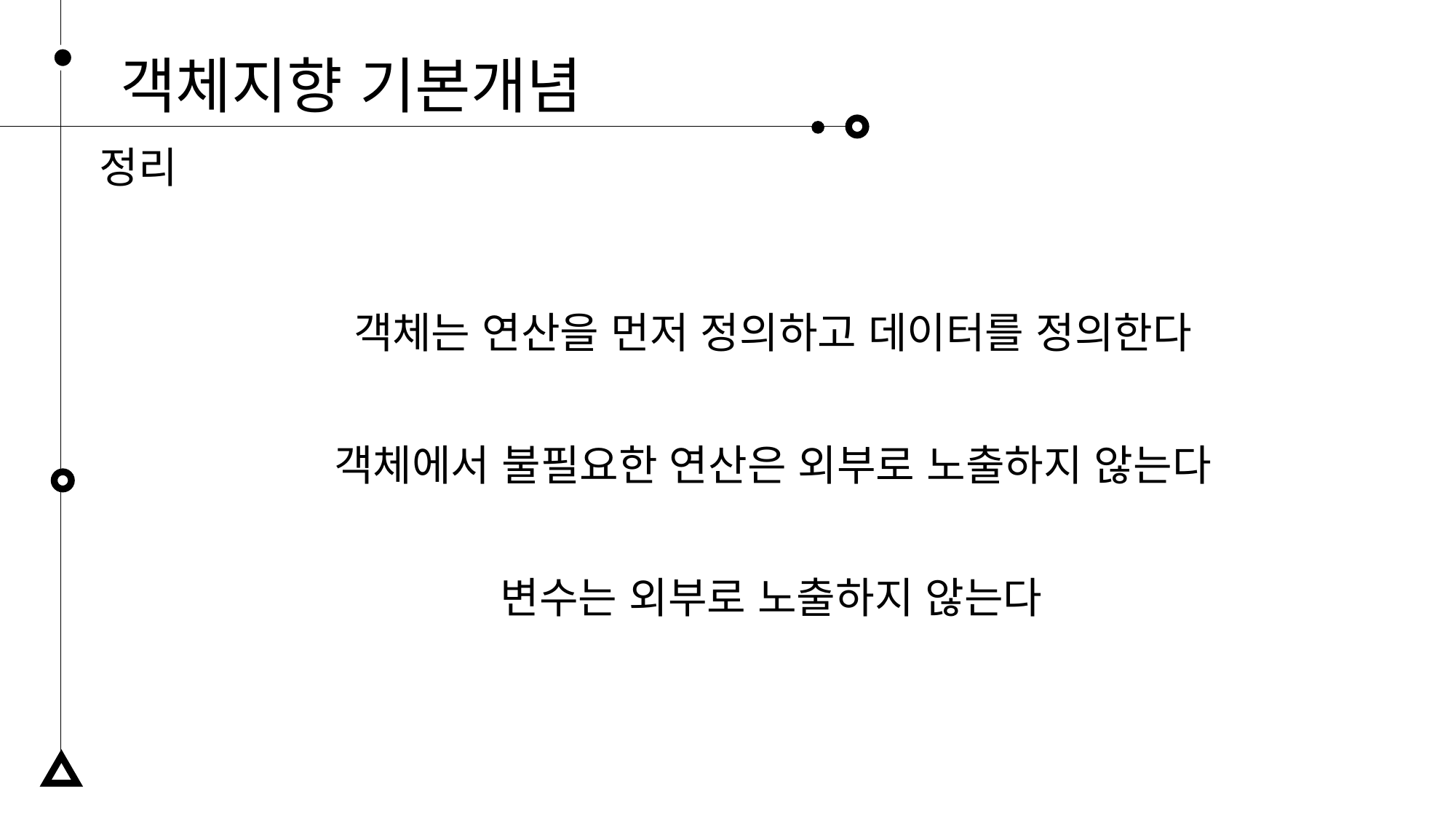

객체지향 기본개념
정리
객체는 연산을 먼저 정의하고 데이터를 정의한다
객체에서 불필요한 연산은 외부로 노출하지 않는다
변수는 외부로 노출하지 않는다